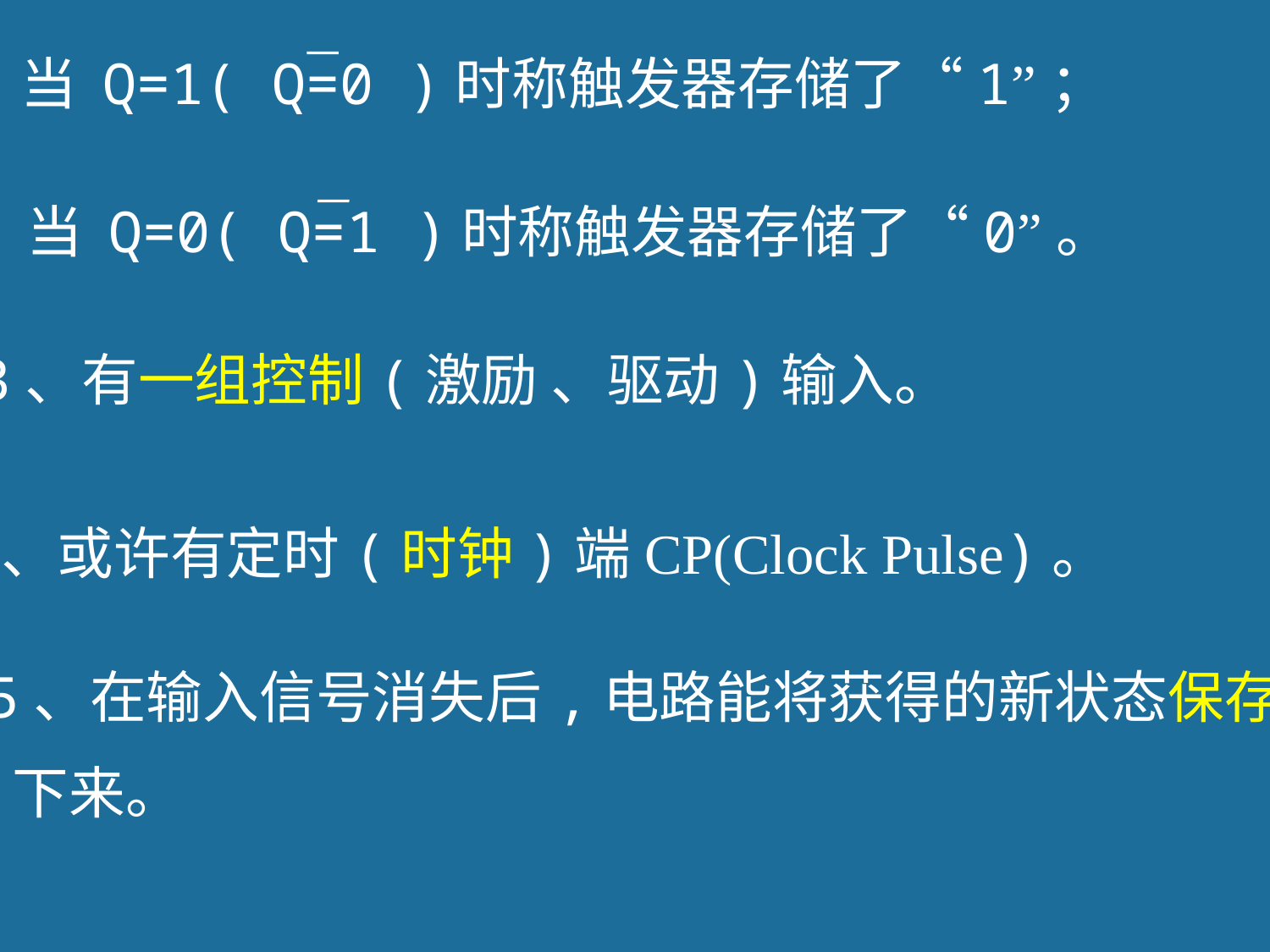

当 Q=1( Q=0 )时称触发器存储了“1”；

 当 Q=0( Q=1 )时称触发器存储了“0”。

3、有一组控制(激励 、驱动)输入。
4、或许有定时(时钟)端CP(Clock Pulse)。
5、在输入信号消失后,电路能将获得的新状态保存
下来。
4